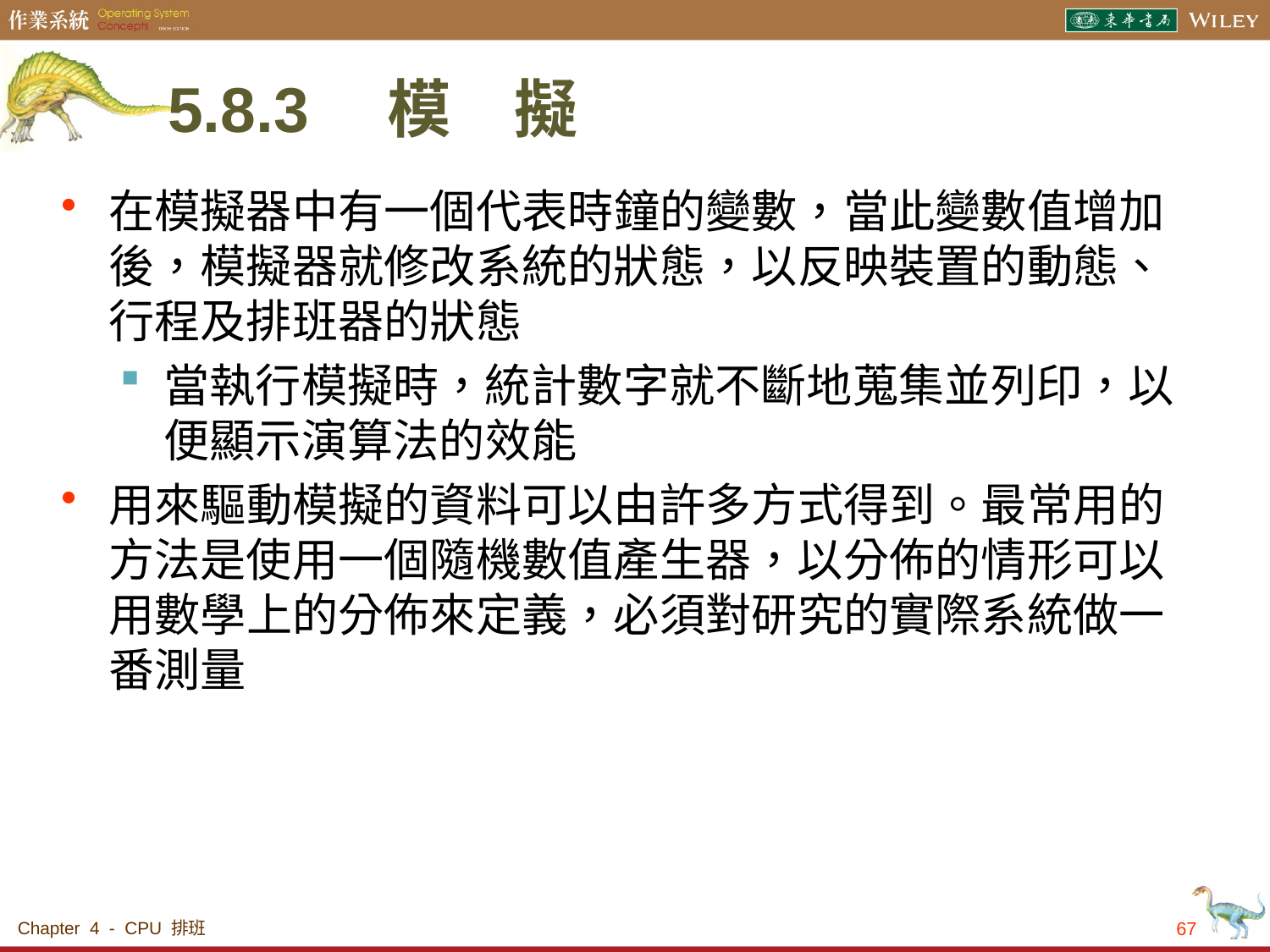

# 5.8.3　模　擬
在模擬器中有一個代表時鐘的變數，當此變數值增加後，模擬器就修改系統的狀態，以反映裝置的動態、行程及排班器的狀態
當執行模擬時，統計數字就不斷地蒐集並列印，以便顯示演算法的效能
用來驅動模擬的資料可以由許多方式得到。最常用的方法是使用一個隨機數值產生器，以分佈的情形可以用數學上的分佈來定義，必須對研究的實際系統做一番測量

Chapter  4  -  CPU 排班
67